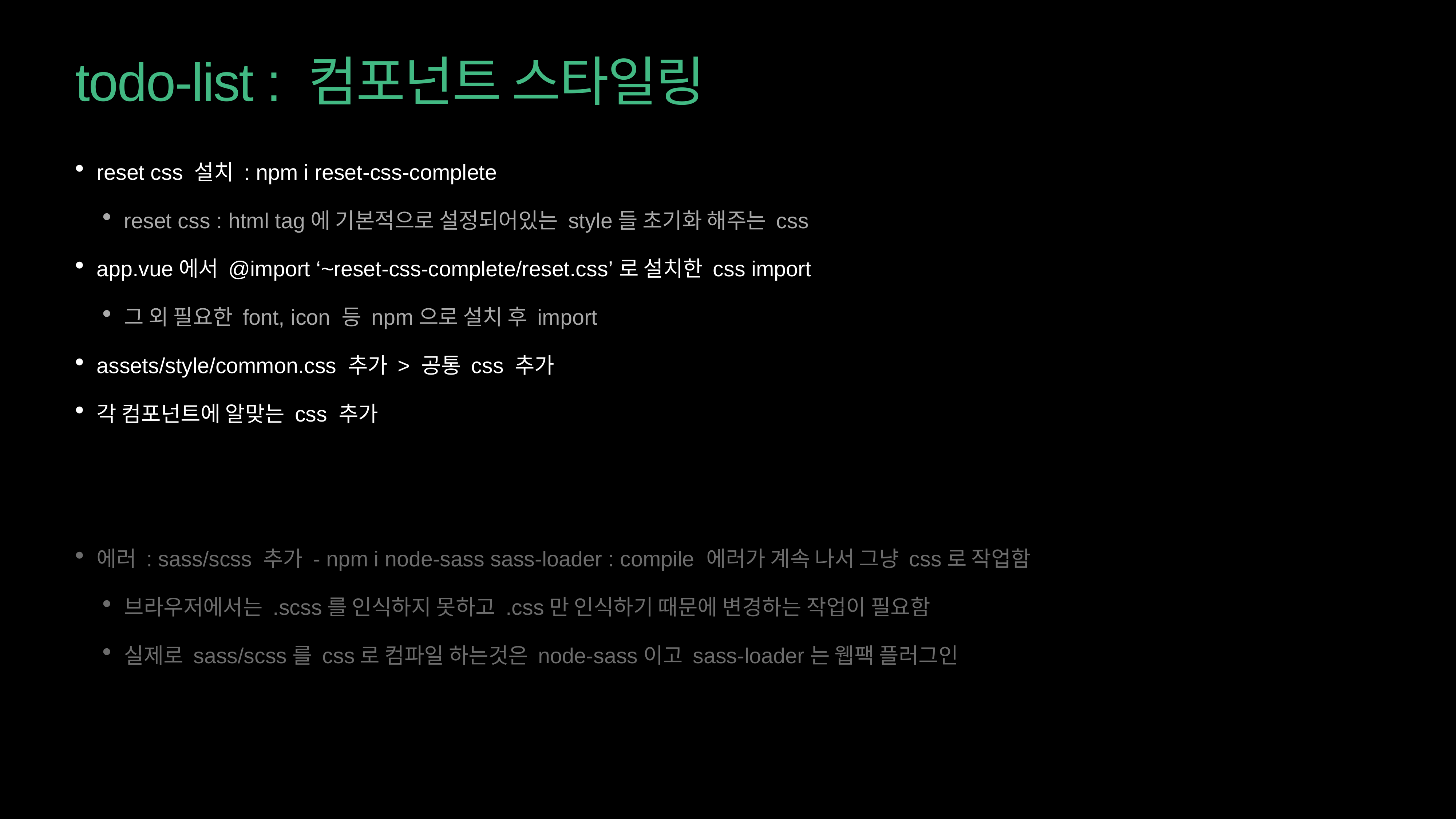

# todo-list : 컴포넌트 스타일링
reset css 설치 : npm i reset-css-complete
reset css : html tag에 기본적으로 설정되어있는 style들 초기화 해주는 css
app.vue에서 @import ‘~reset-css-complete/reset.css’로 설치한 css import
그 외 필요한 font, icon 등 npm으로 설치 후 import
assets/style/common.css 추가 > 공통 css 추가
각 컴포넌트에 알맞는 css 추가

에러 : sass/scss 추가 - npm i node-sass sass-loader : compile 에러가 계속 나서 그냥 css로 작업함
브라우저에서는 .scss를 인식하지 못하고 .css만 인식하기 때문에 변경하는 작업이 필요함
실제로 sass/scss를 css로 컴파일 하는것은 node-sass이고 sass-loader는 웹팩 플러그인